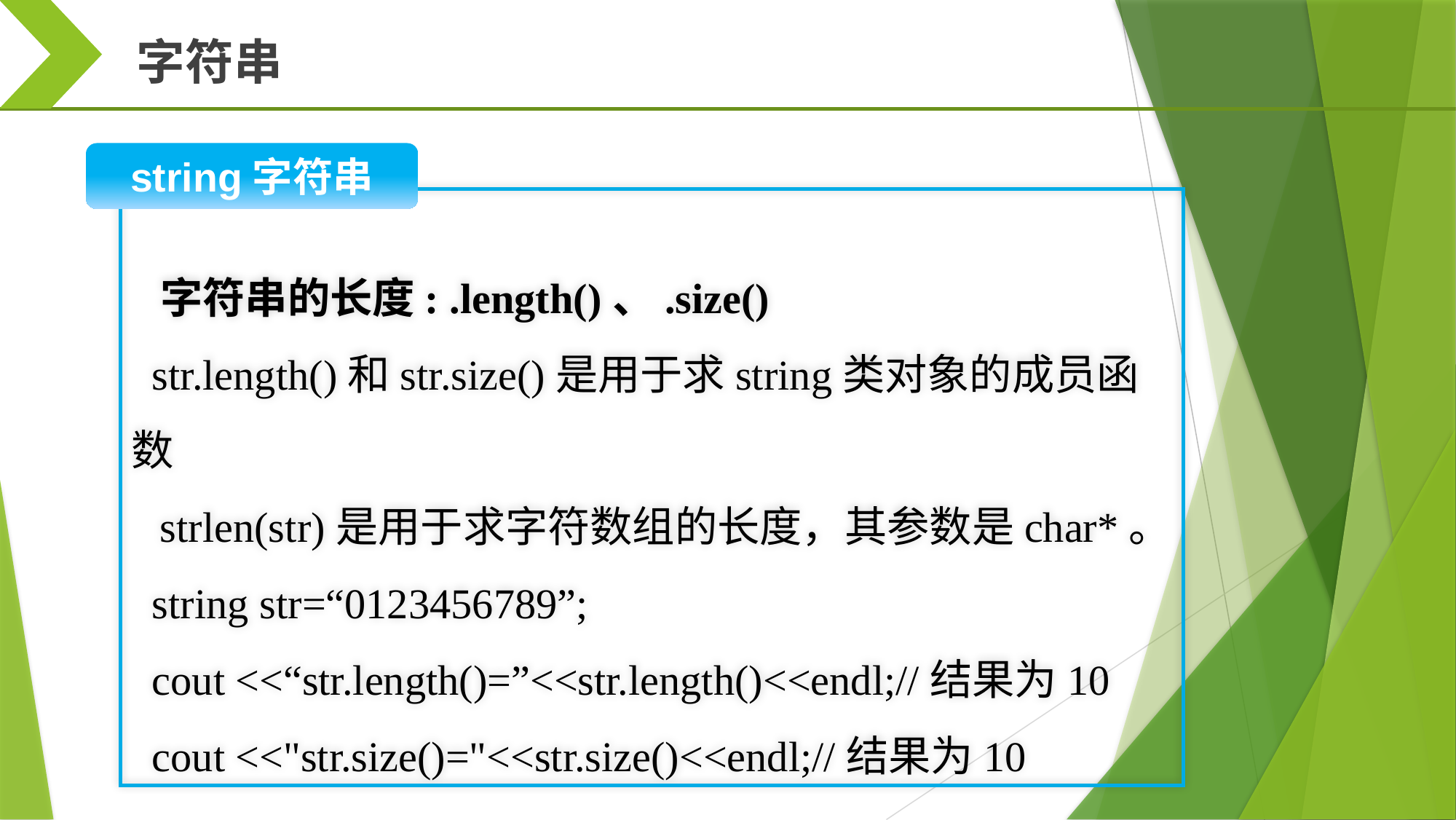

字符串
string字符串

  字符串的长度: .length()、.size()
  str.length()和str.size()是用于求string类对象的成员函数
  strlen(str)是用于求字符数组的长度，其参数是char*。
  string str=“0123456789”;
  cout <<“str.length()=”<<str.length()<<endl;//结果为10
  cout <<"str.size()="<<str.size()<<endl;//结果为10